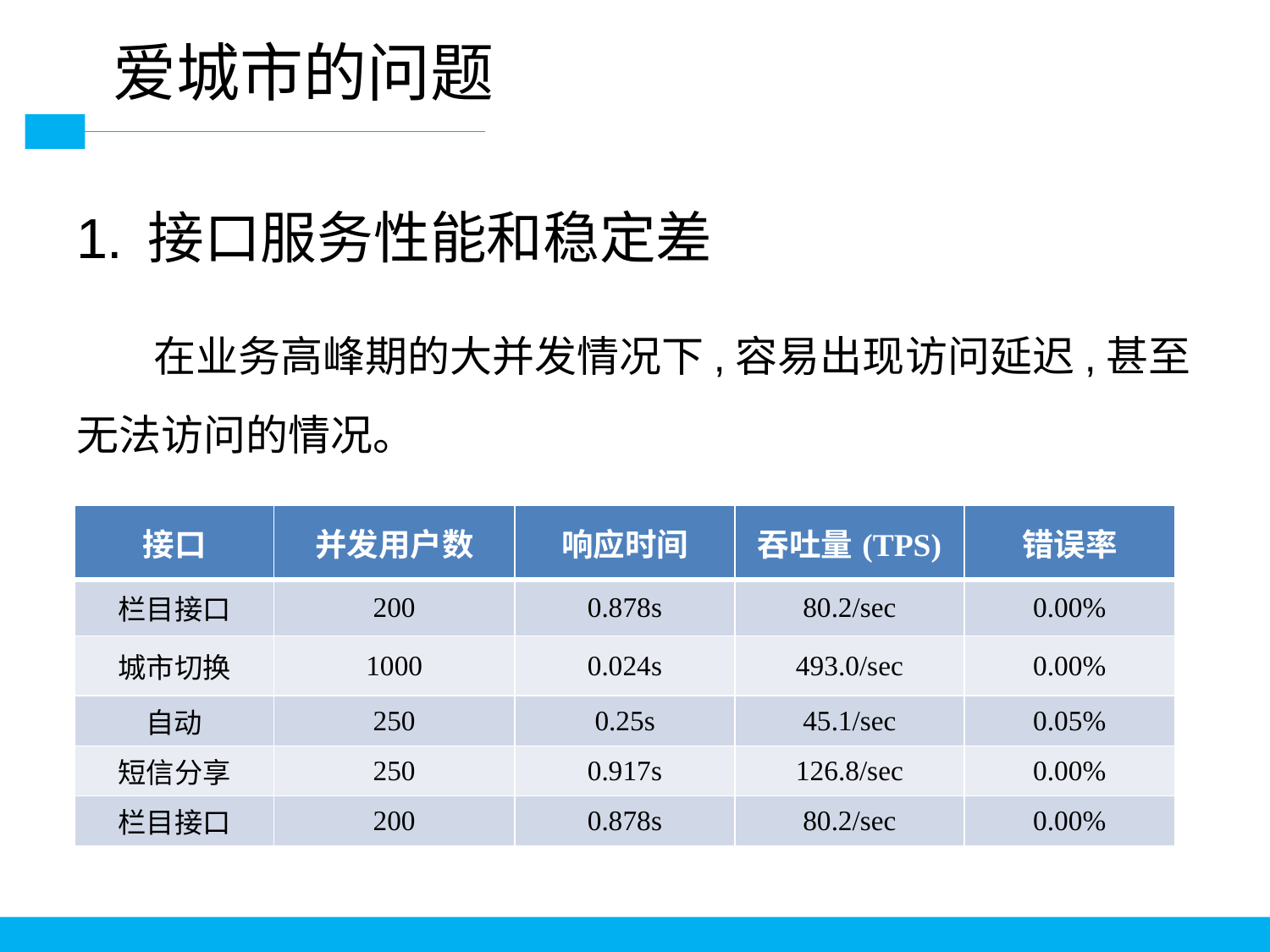

爱城市的问题

接口服务性能和稳定差
     在业务高峰期的大并发情况下,容易出现访问延迟,甚至无法访问的情况。

| 接口 | 并发用户数 | 响应时间 | 吞吐量(TPS) | 错误率 |
| --- | --- | --- | --- | --- |
| 栏目接口 | 200 | 0.878s | 80.2/sec | 0.00% |
| 城市切换 | 1000 | 0.024s | 493.0/sec | 0.00% |
| 自动 | 250 | 0.25s | 45.1/sec | 0.05% |
| 短信分享 | 250 | 0.917s | 126.8/sec | 0.00% |
| 栏目接口 | 200 | 0.878s | 80.2/sec | 0.00% |